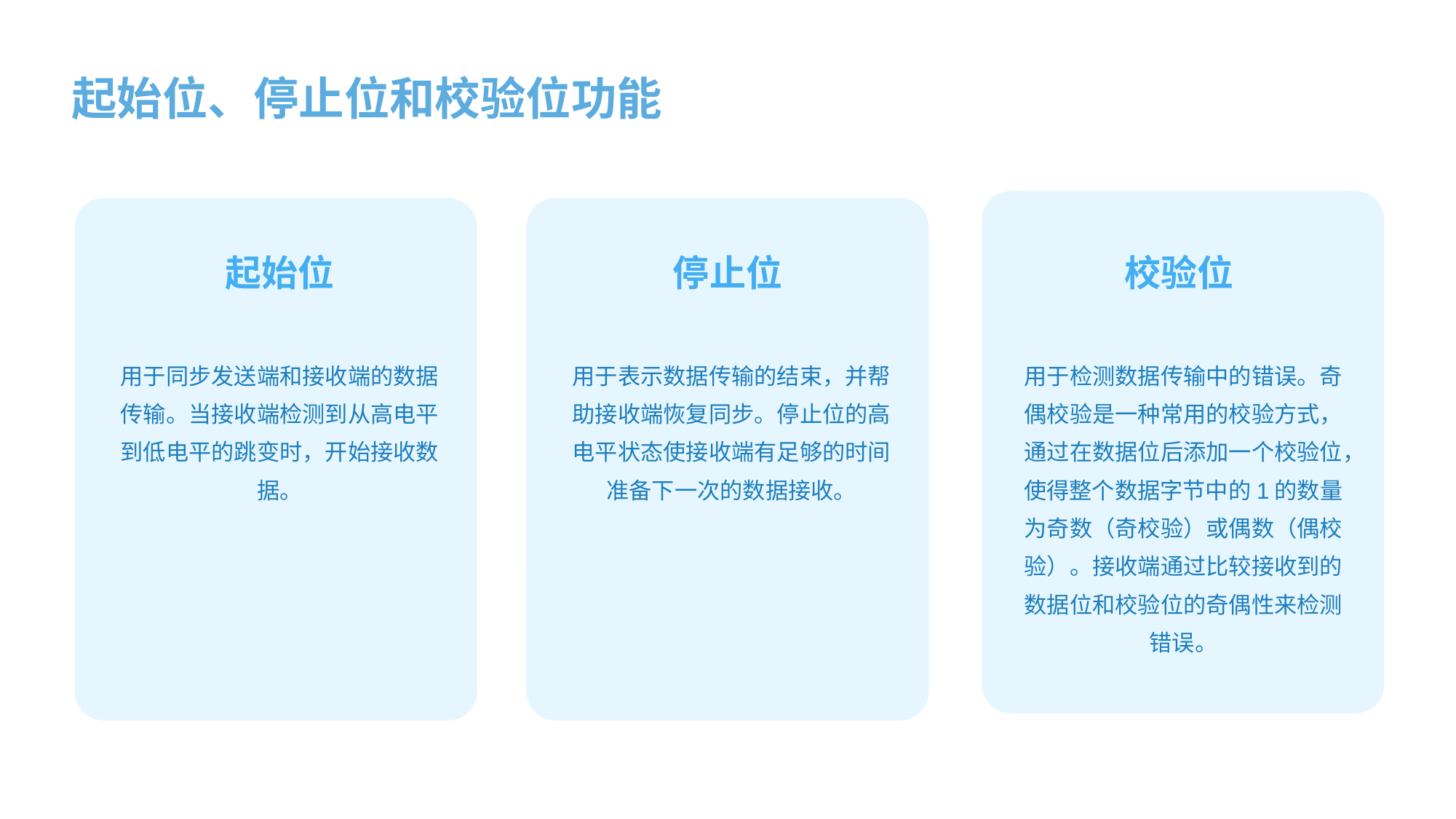

起始位、停止位和校验位功能

起始位
停止位
校验位
用于同步发送端和接收端的数据传输。当接收端检测到从高电平到低电平的跳变时，开始接收数据。
用于表示数据传输的结束，并帮助接收端恢复同步。停止位的高电平状态使接收端有足够的时间准备下一次的数据接收。
用于检测数据传输中的错误。奇偶校验是一种常用的校验方式，通过在数据位后添加一个校验位，使得整个数据字节中的1的数量为奇数（奇校验）或偶数（偶校验）。接收端通过比较接收到的数据位和校验位的奇偶性来检测错误。